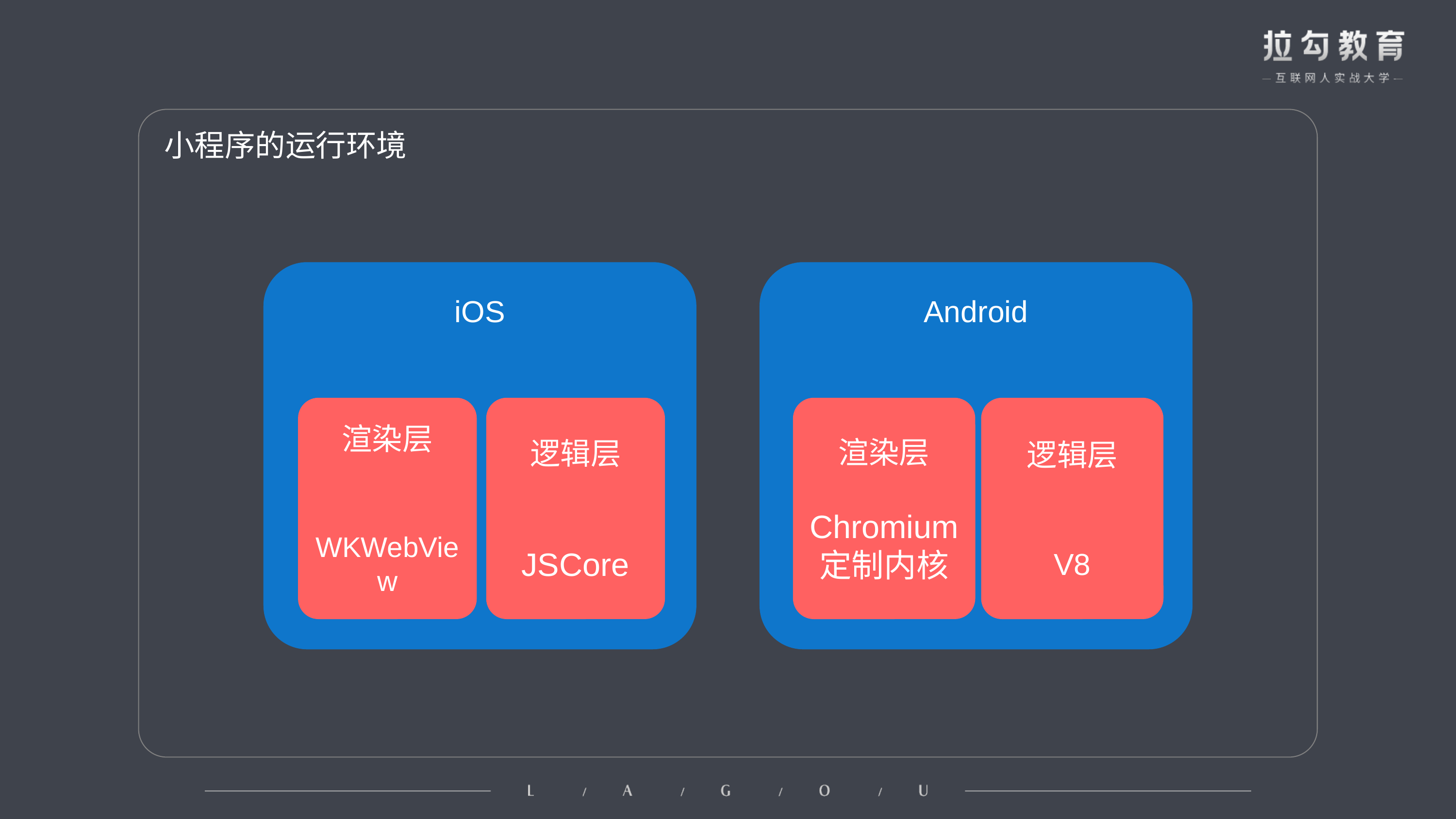

小程序的运行环境
iOS

Android

渲染层

WKWebView
逻辑层

JSCore
渲染层

Chromium 定制内核
逻辑层

V8